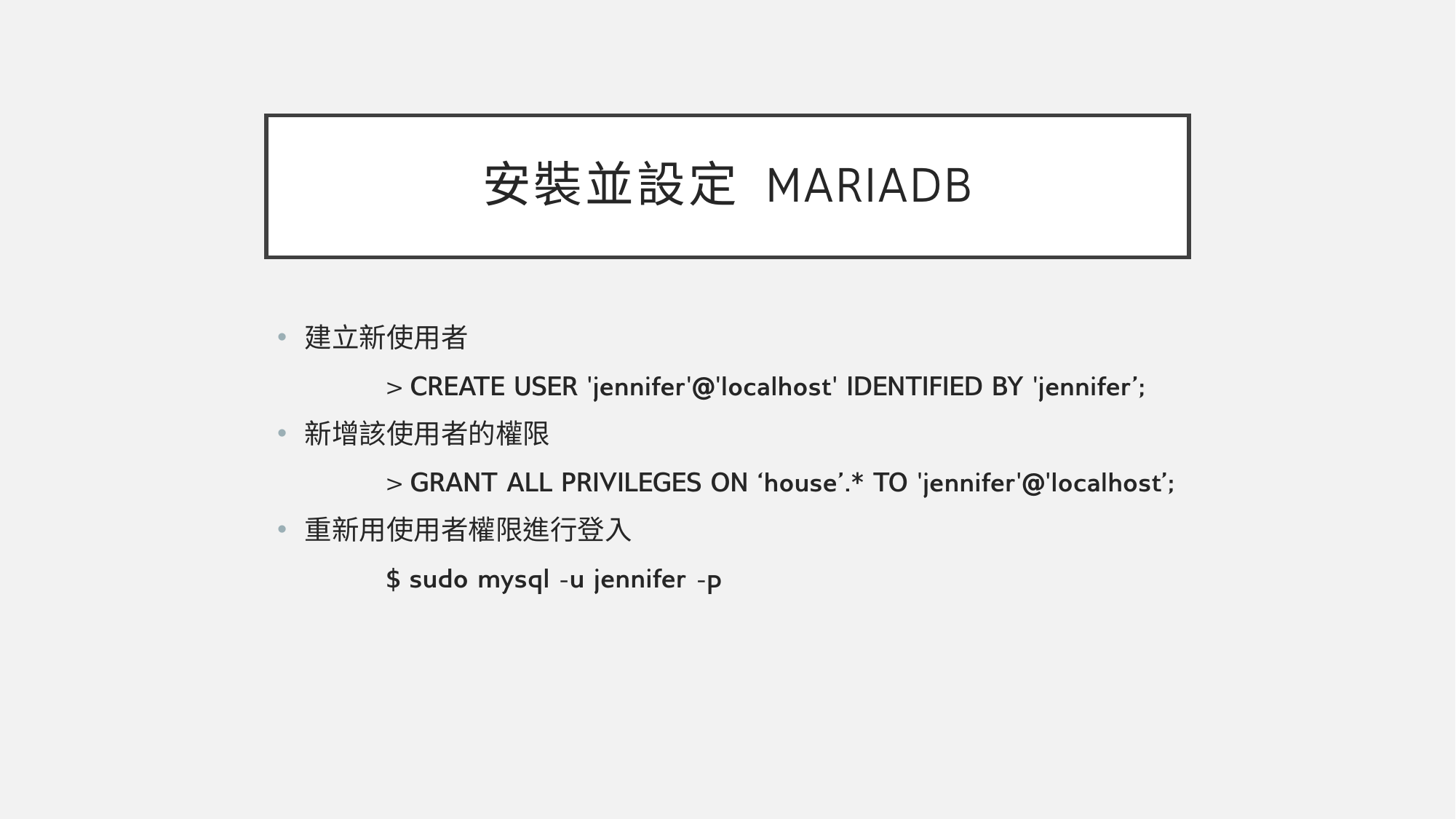

# 安裝並設定 MariaDB
建立新使用者
	> CREATE USER 'jennifer'@'localhost' IDENTIFIED BY 'jennifer’;
新增該使用者的權限
	> GRANT ALL PRIVILEGES ON ‘house’.* TO 'jennifer'@'localhost’;
重新用使用者權限進行登入
	$ sudo mysql -u jennifer -p